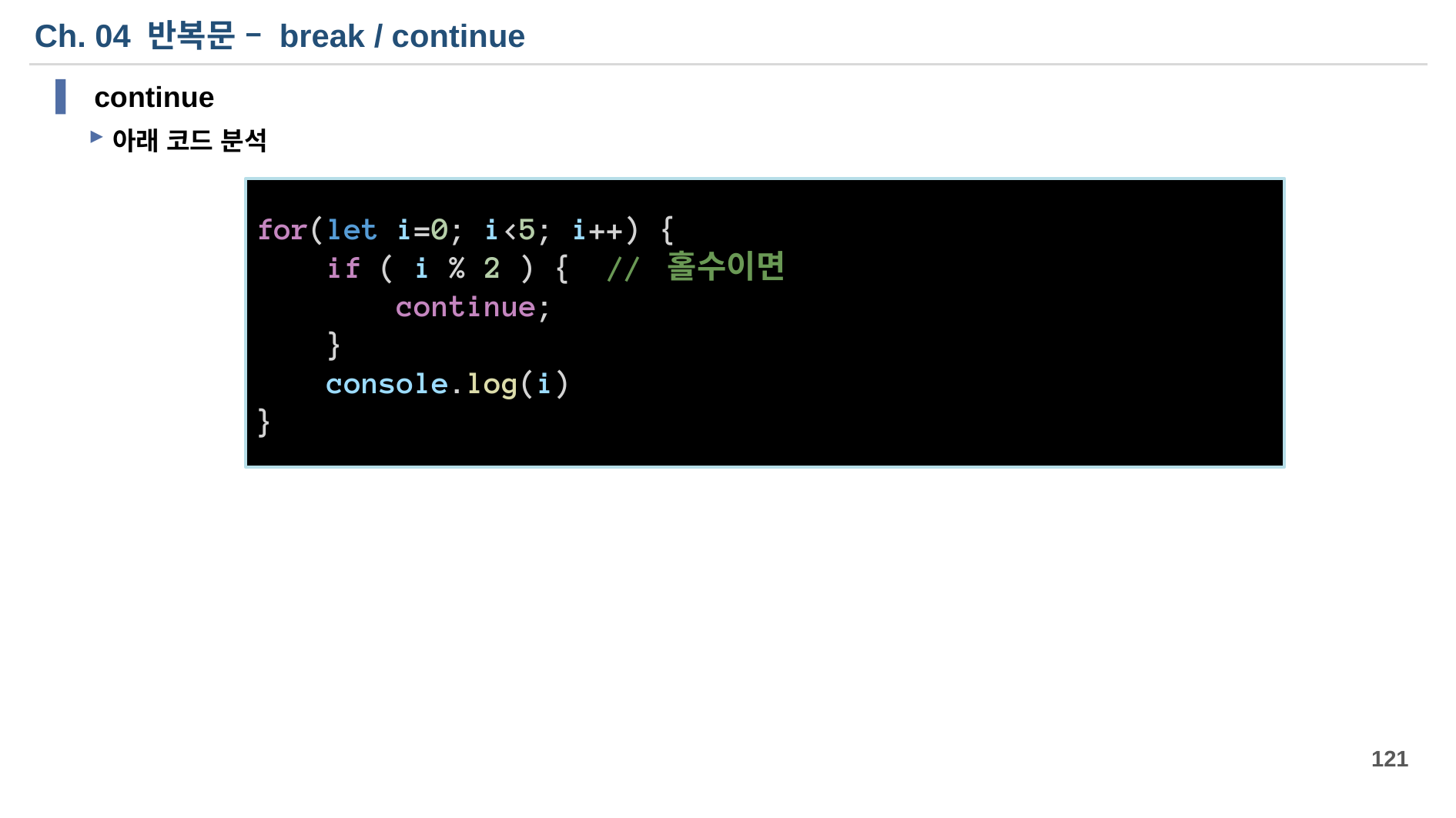

# Ch. 04 반복문 – break / continue
 continue
아래 코드 분석

for(let i=0; i<5; i++) {
    if ( i % 2 ) {  // 홀수이면
        continue;
    }
    console.log(i)
}
121